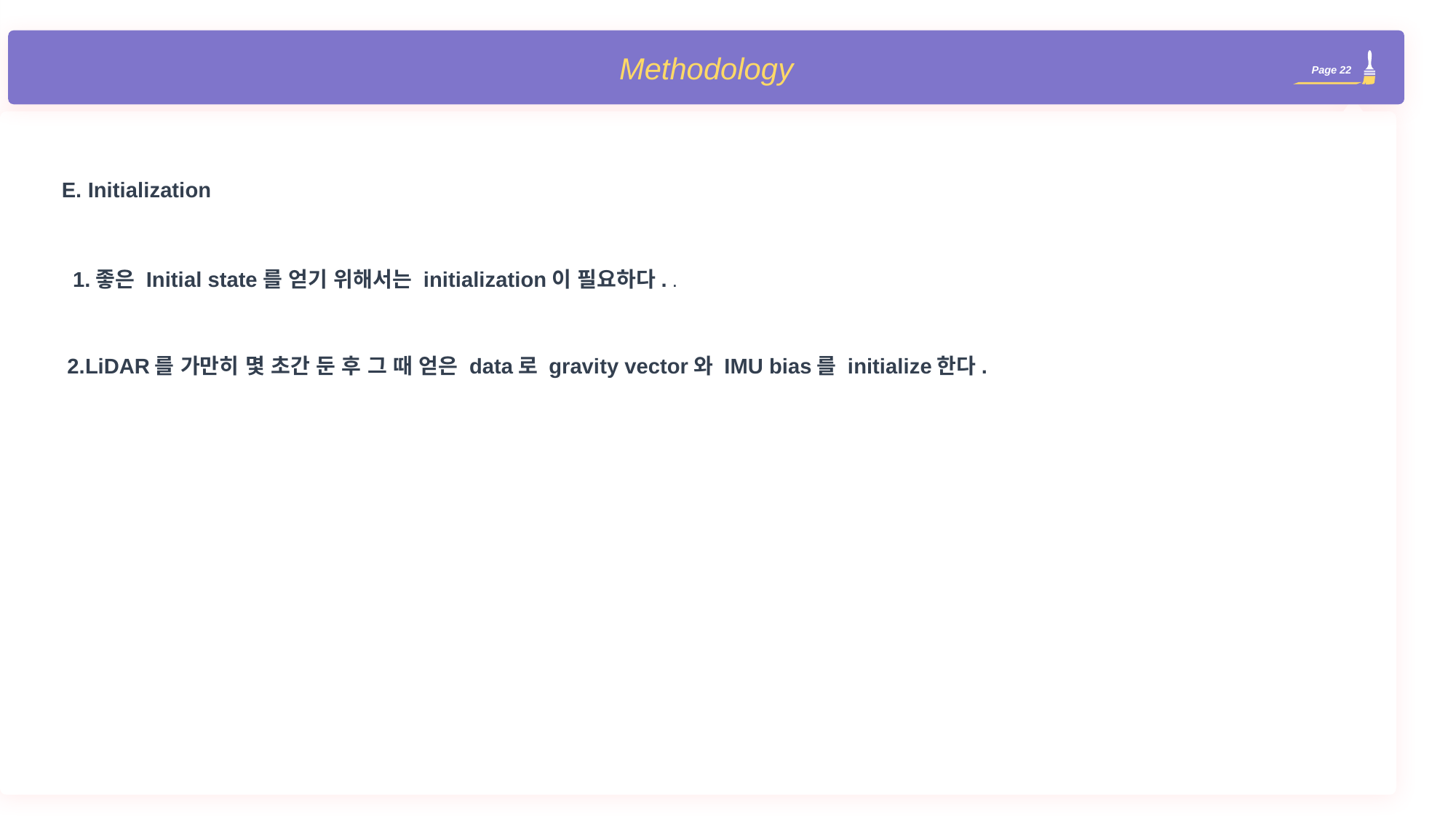

Methodology

Page 22

E. Initialization
1.좋은 Initial state를 얻기 위해서는 initialization이 필요하다. .
2.LiDAR를 가만히 몇 초간 둔 후 그 때 얻은 data로 gravity vector와 IMU bias를 initialize한다.